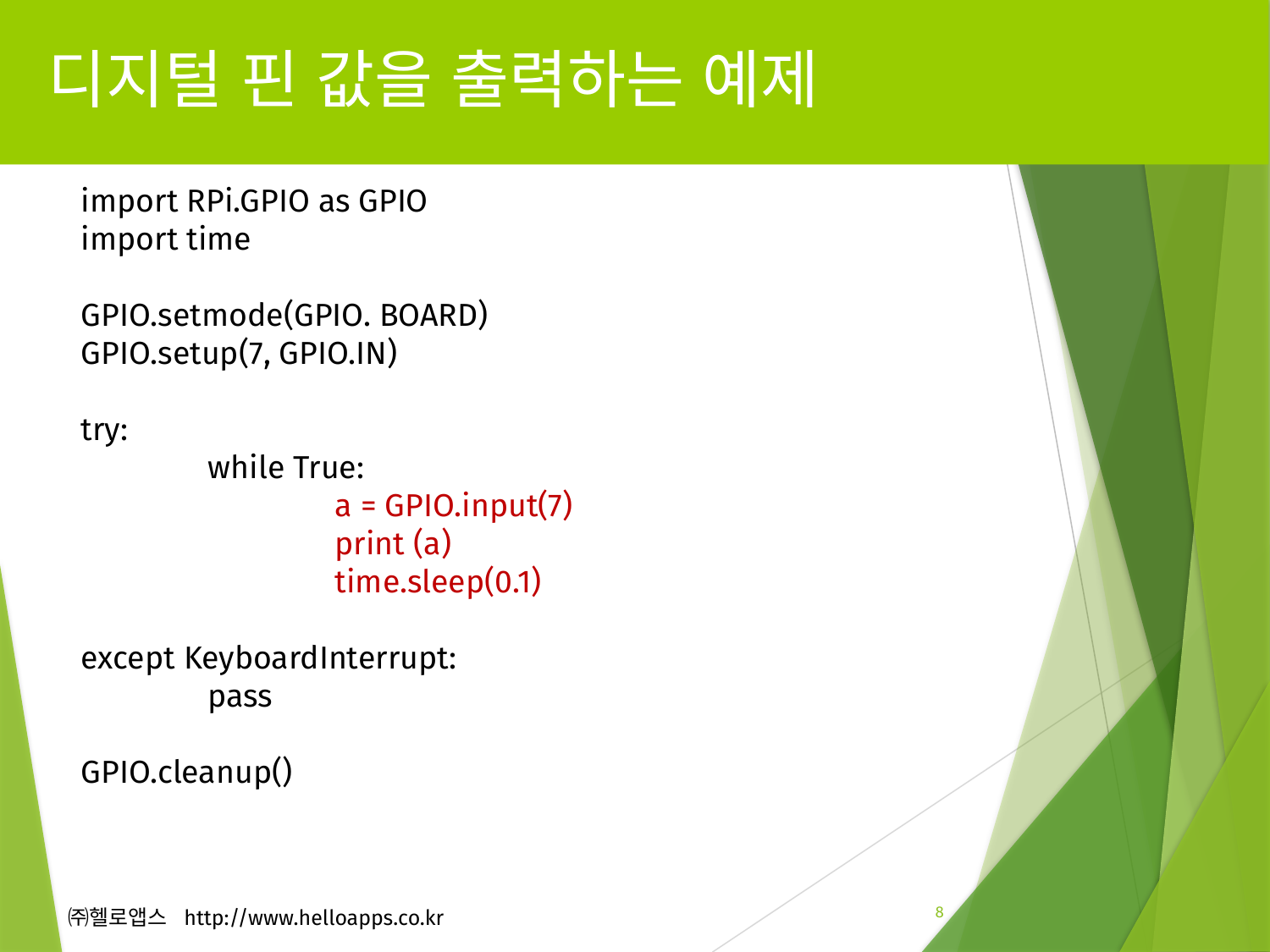

# 디지털 핀 값을 출력하는 예제
import RPi.GPIO as GPIO
import time

GPIO.setmode(GPIO. BOARD)
GPIO.setup(7, GPIO.IN)

try:
	while True:
		a = GPIO.input(7)
		print (a)
		time.sleep(0.1)

except KeyboardInterrupt:
	pass

GPIO.cleanup()
8